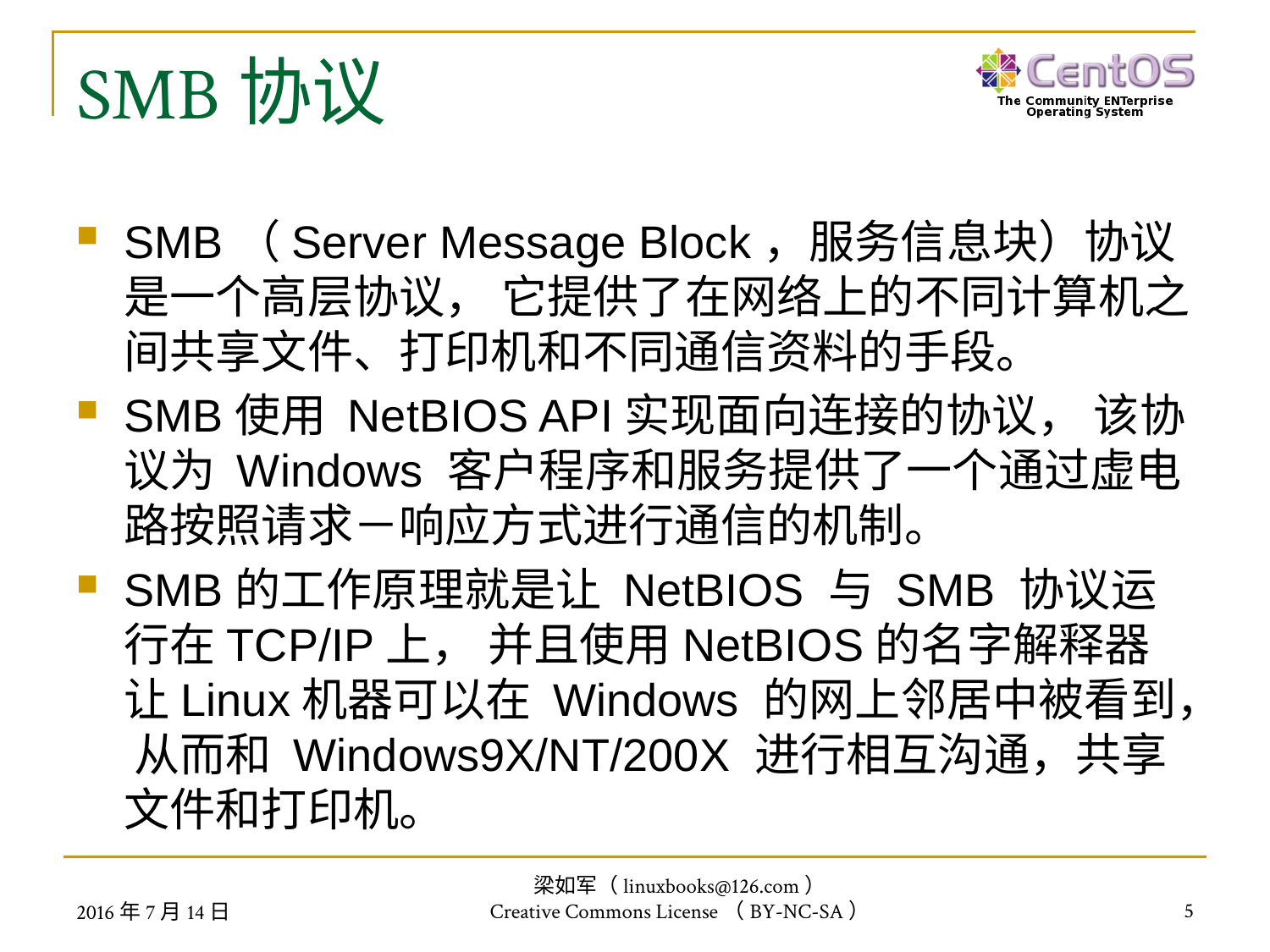

# SMB协议
SMB（Server Message Block，服务信息块）协议是一个高层协议， 它提供了在网络上的不同计算机之间共享文件、打印机和不同通信资料的手段。
SMB使用 NetBIOS API实现面向连接的协议， 该协议为 Windows 客户程序和服务提供了一个通过虚电路按照请求－响应方式进行通信的机制。
SMB的工作原理就是让 NetBIOS 与 SMB 协议运行在TCP/IP上， 并且使用NetBIOS的名字解释器让Linux机器可以在 Windows 的网上邻居中被看到， 从而和 Windows9X/NT/200X 进行相互沟通，共享文件和打印机。
梁如军（linuxbooks@126.com）
Creative Commons License（BY-NC-SA）
2016年7月14日
5